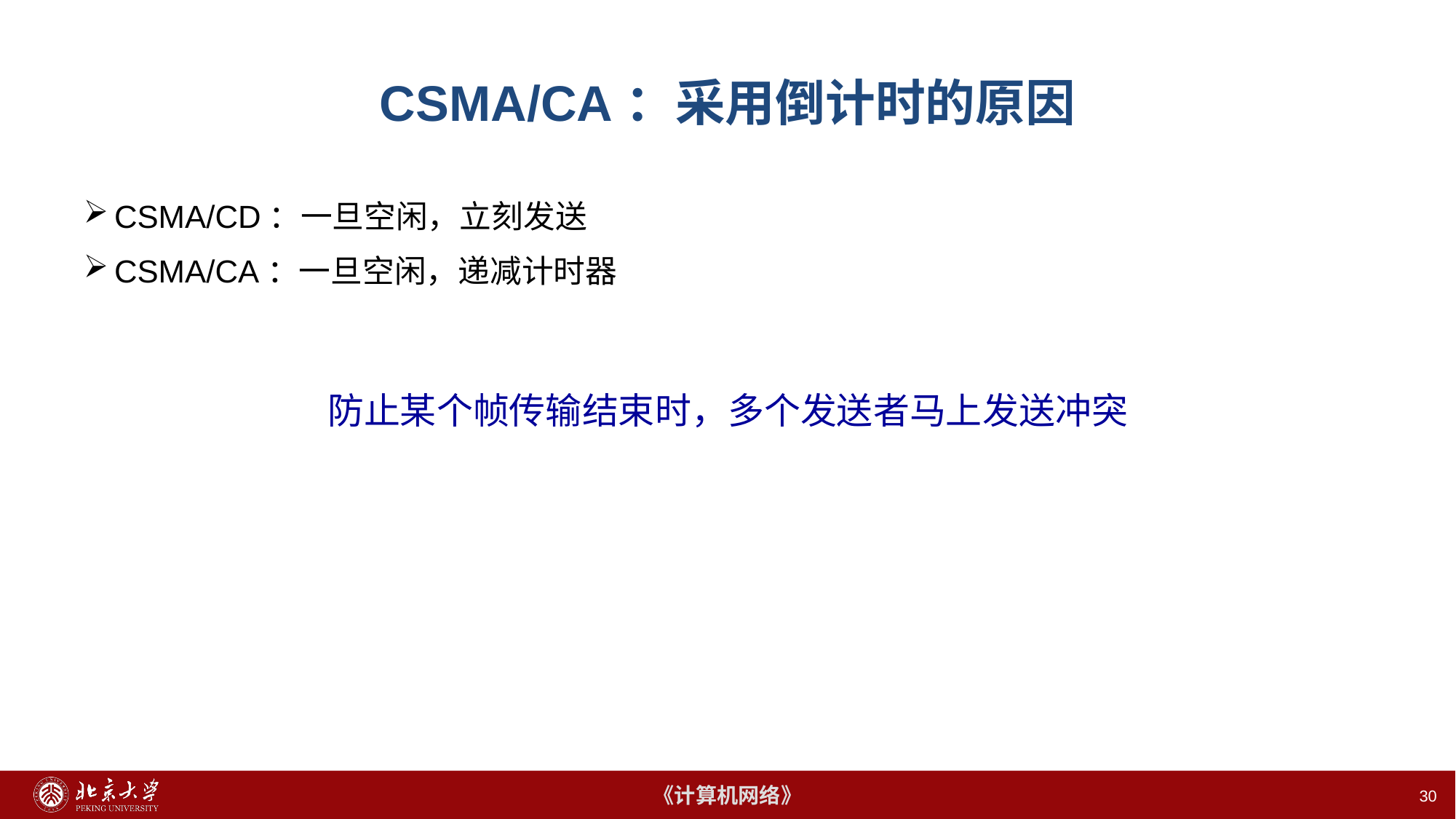

# CSMA/CA：采用倒计时的原因
CSMA/CD：一旦空闲，立刻发送
CSMA/CA：一旦空闲，递减计时器
防止某个帧传输结束时，多个发送者马上发送冲突
30